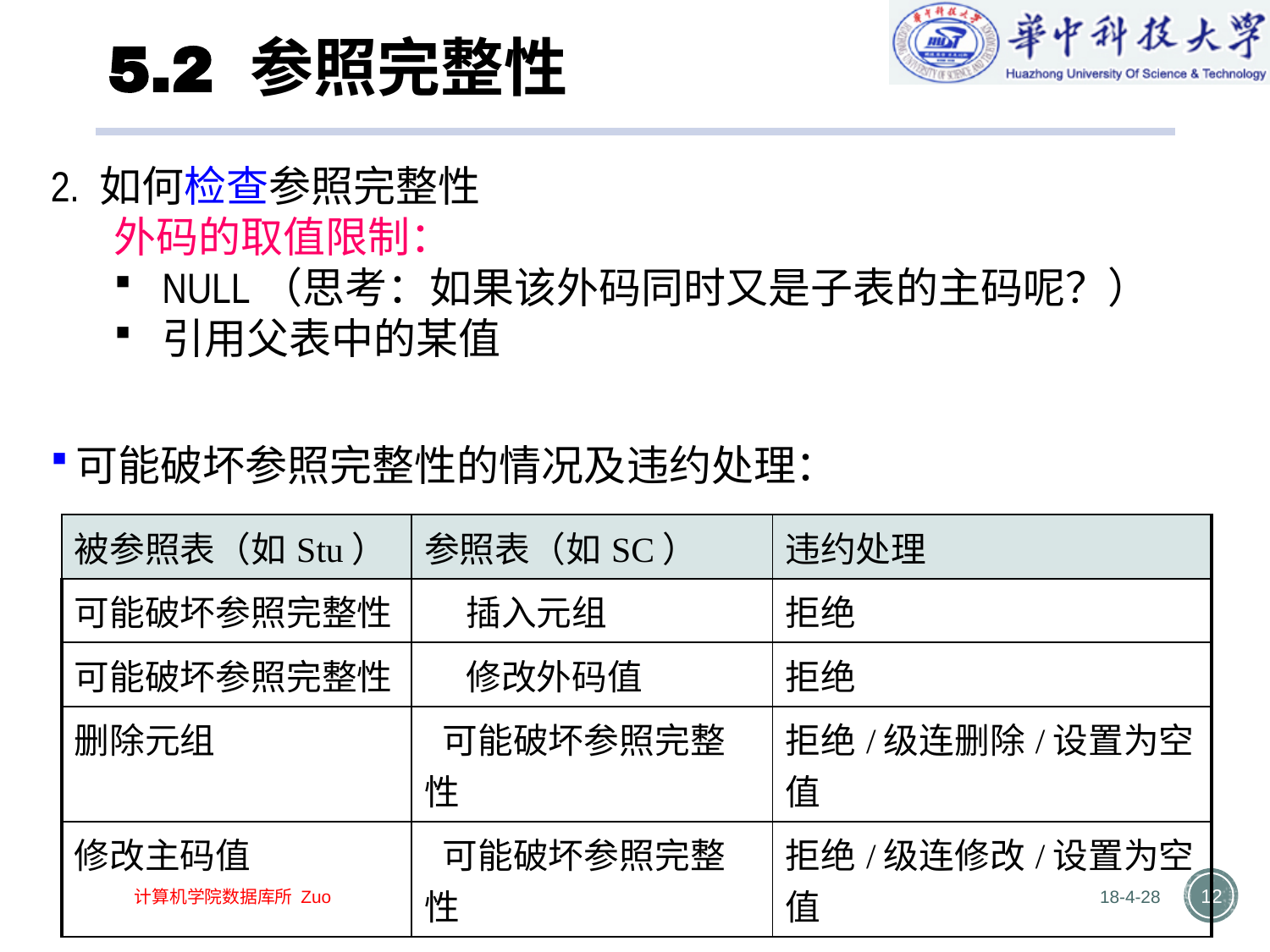

# 5.2 参照完整性
2. 如何检查参照完整性
	外码的取值限制：
NULL（思考：如果该外码同时又是子表的主码呢？）
引用父表中的某值

可能破坏参照完整性的情况及违约处理：

| 被参照表（如Stu） | 参照表（如SC） | 违约处理 |
| --- | --- | --- |
| 可能破坏参照完整性 | 插入元组 | 拒绝 |
| 可能破坏参照完整性 | 修改外码值 | 拒绝 |
| 删除元组 | 可能破坏参照完整性 | 拒绝/级连删除/设置为空值 |
| 修改主码值 | 可能破坏参照完整性 | 拒绝/级连修改/设置为空值 |
18-4-28
12